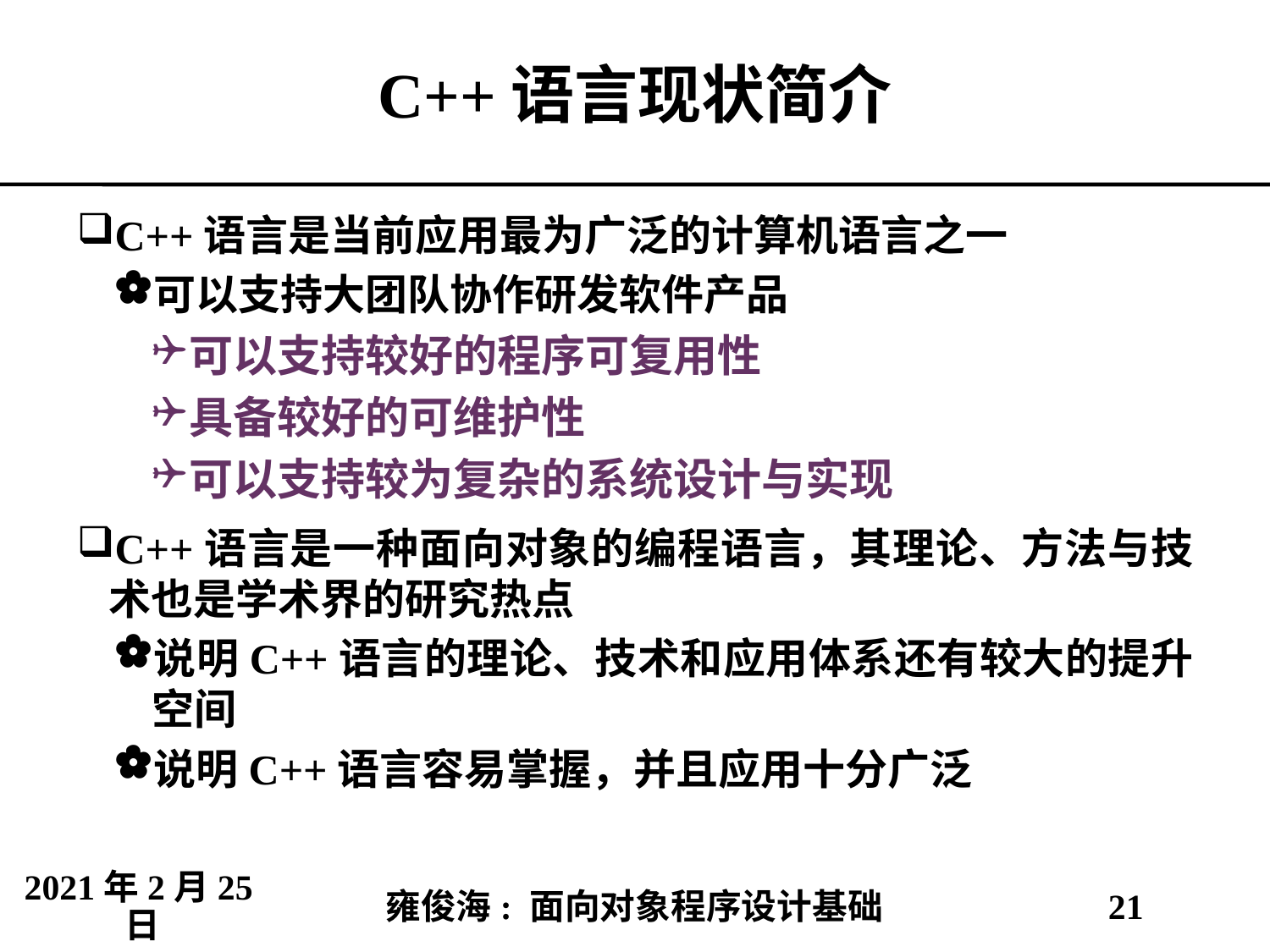

# C++语言现状简介

C++语言是当前应用最为广泛的计算机语言之一
可以支持大团队协作研发软件产品
可以支持较好的程序可复用性
具备较好的可维护性
可以支持较为复杂的系统设计与实现
C++语言是一种面向对象的编程语言，其理论、方法与技术也是学术界的研究热点
说明C++语言的理论、技术和应用体系还有较大的提升空间
说明C++语言容易掌握，并且应用十分广泛
2021年2月25日
雍俊海: 面向对象程序设计基础
21